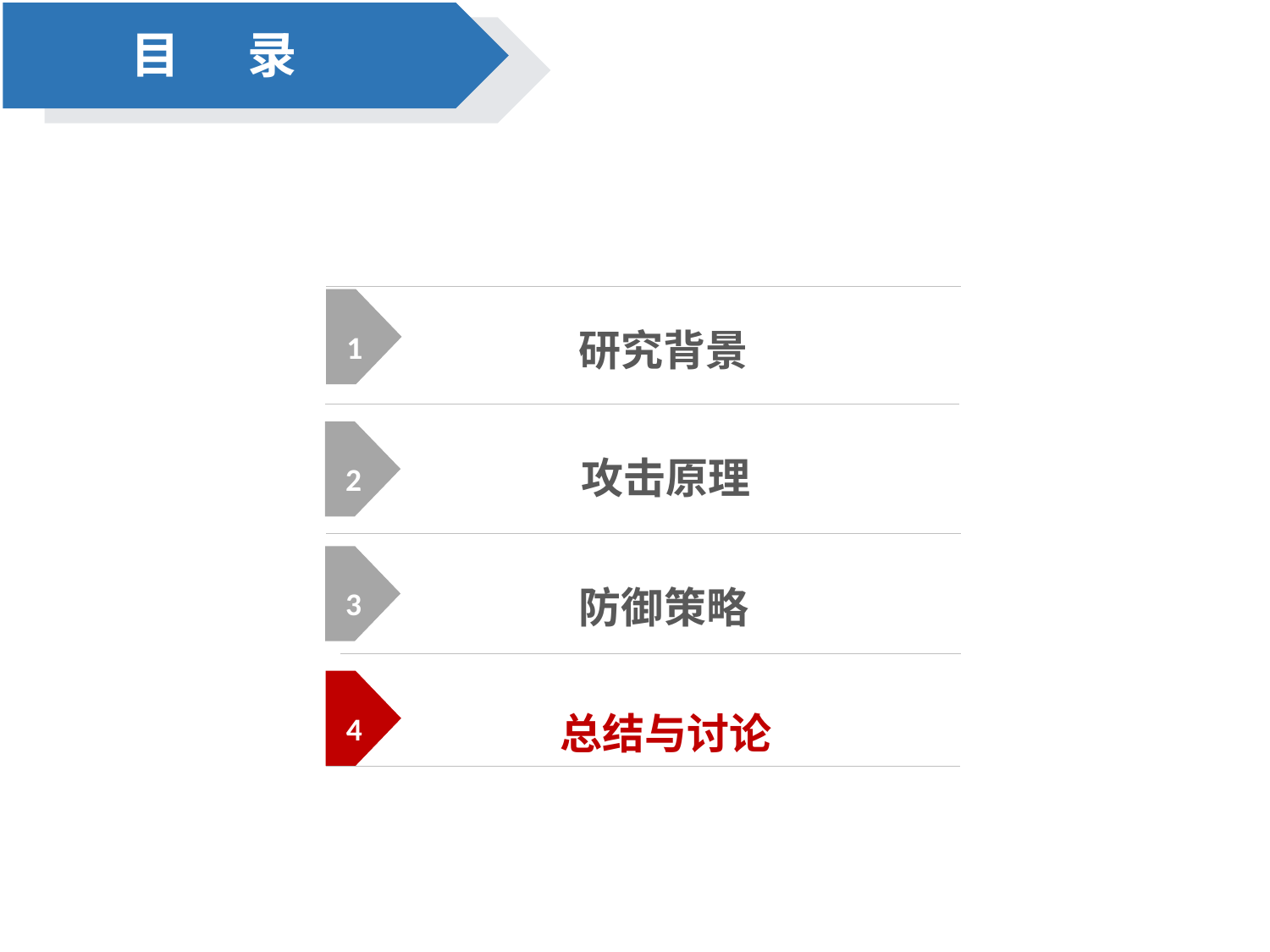

目      录
1
研究背景
攻击原理
2
3
防御策略
4
总结与讨论